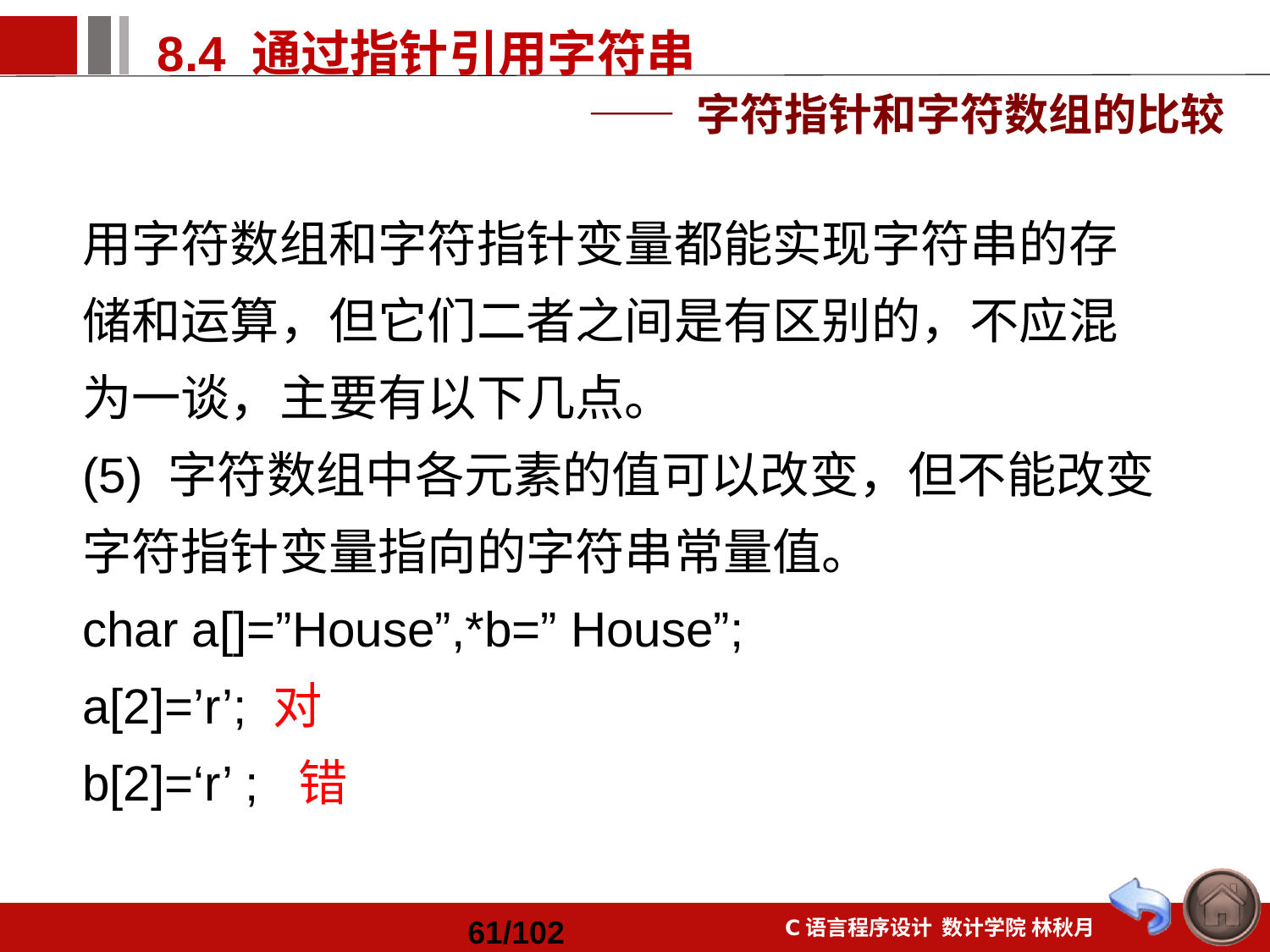

—— 字符指针和字符数组的比较
用字符数组和字符指针变量都能实现字符串的存储和运算，但它们二者之间是有区别的，不应混为一谈，主要有以下几点。
(5) 字符数组中各元素的值可以改变，但不能改变字符指针变量指向的字符串常量值。
char a[]=”House”,*b=” House”;
a[2]=’r’; 对
b[2]=‘r’ ;  错